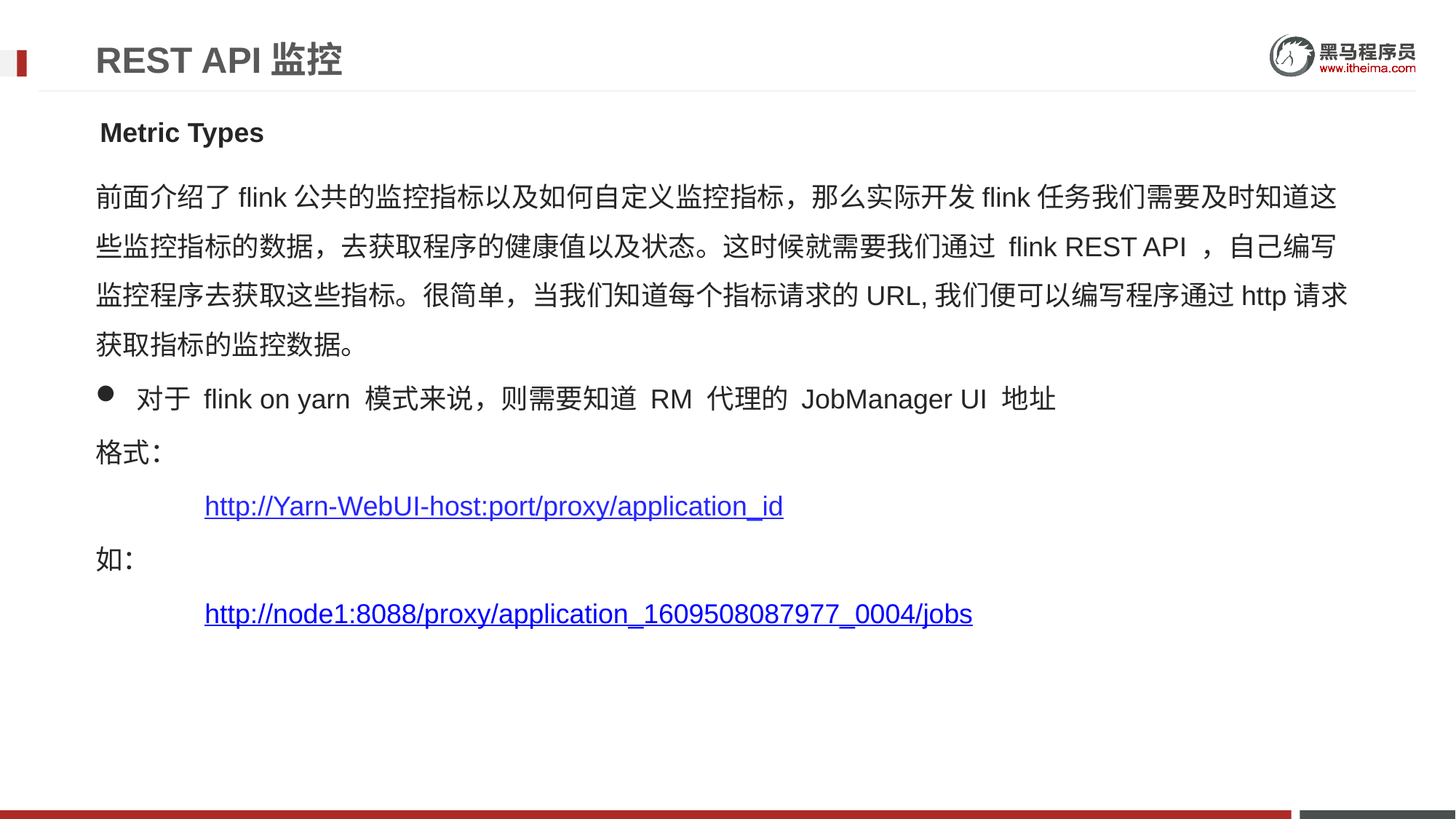

# REST API监控
Metric Types
前面介绍了flink公共的监控指标以及如何自定义监控指标，那么实际开发flink任务我们需要及时知道这些监控指标的数据，去获取程序的健康值以及状态。这时候就需要我们通过 flink REST API ，自己编写监控程序去获取这些指标。很简单，当我们知道每个指标请求的URL,我们便可以编写程序通过http请求获取指标的监控数据。
对于 flink on yarn 模式来说，则需要知道 RM 代理的 JobManager UI 地址
格式：
	http://Yarn-WebUI-host:port/proxy/application_id
如：
	http://node1:8088/proxy/application_1609508087977_0004/jobs